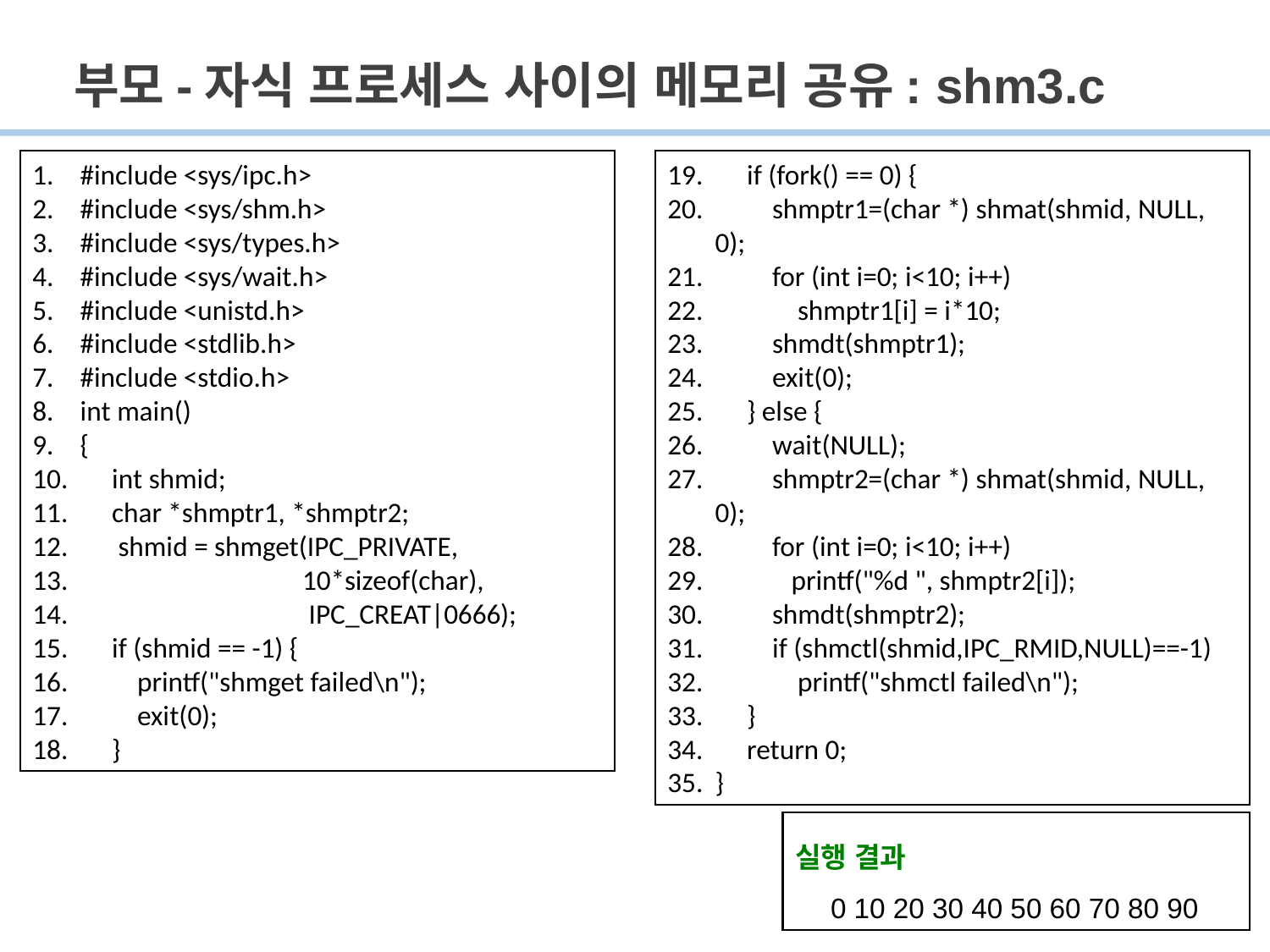

# 부모-자식 프로세스 사이의 메모리 공유: shm3.c
#include <sys/ipc.h>
#include <sys/shm.h>
#include <sys/types.h>
#include <sys/wait.h>
#include <unistd.h>
#include <stdlib.h>
#include <stdio.h>
int main()
{
     int shmid;
     char *shmptr1, *shmptr2;
      shmid = shmget(IPC_PRIVATE,
                                   10*sizeof(char),
                                    IPC_CREAT|0666);
     if (shmid == -1) {
         printf("shmget failed\n");
         exit(0);
     }
     if (fork() == 0) {
         shmptr1=(char *) shmat(shmid, NULL, 0);
         for (int i=0; i<10; i++)
             shmptr1[i] = i*10;
         shmdt(shmptr1);
         exit(0);
     } else {
         wait(NULL);
         shmptr2=(char *) shmat(shmid, NULL, 0);
         for (int i=0; i<10; i++)
            printf("%d ", shmptr2[i]);
         shmdt(shmptr2);
         if (shmctl(shmid,IPC_RMID,NULL)==-1)
             printf("shmctl failed\n");
     }
     return 0;
}
실행 결과
0 10 20 30 40 50 60 70 80 90
27